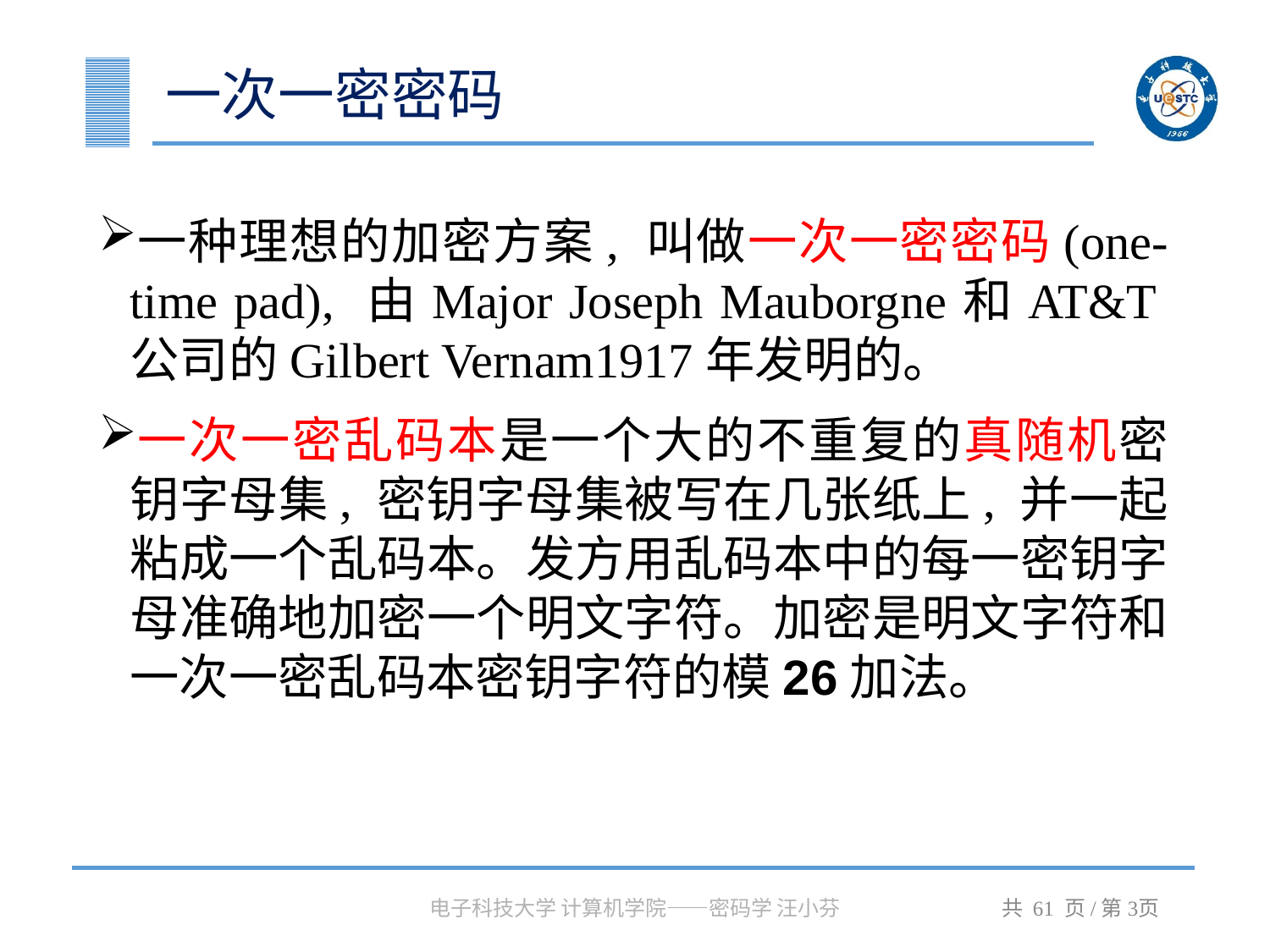

# 一次一密密码
一种理想的加密方案, 叫做一次一密密码(one-time pad), 由Major Joseph Mauborgne和AT&T公司的Gilbert Vernam1917年发明的。
一次一密乱码本是一个大的不重复的真随机密钥字母集, 密钥字母集被写在几张纸上, 并一起粘成一个乱码本。发方用乱码本中的每一密钥字母准确地加密一个明文字符。加密是明文字符和一次一密乱码本密钥字符的模26加法。

电子科技大学 计算机学院——密码学 汪小芬
共 61 页/第3页